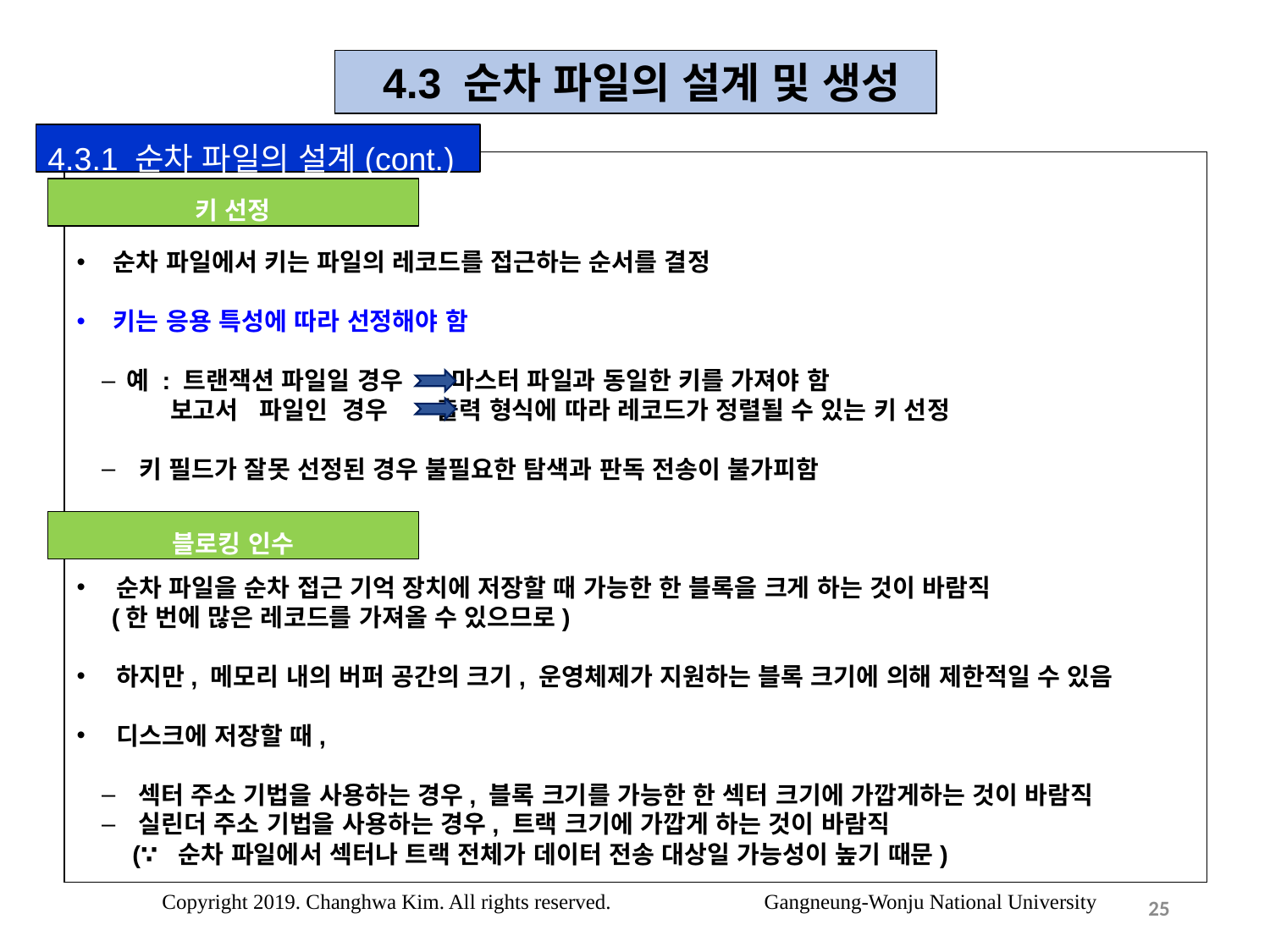

4.3 순차 파일의 설계 및 생성
4.3.1 순차 파일의 설계(cont.)

순차 파일에서 키는 파일의 레코드를 접근하는 순서를 결정

키는 응용 특성에 따라 선정해야 함

예 : 트랜잭션 파일일 경우       마스터 파일과 동일한 키를 가져야 함
         보고서   파일인  경우       출력 형식에 따라 레코드가 정렬될 수 있는 키 선정

 키 필드가 잘못 선정된 경우 불필요한 탐색과 판독 전송이 불가피함

순차 파일을 순차 접근 기억 장치에 저장할 때 가능한 한 블록을 크게 하는 것이 바람직
     (한 번에 많은 레코드를 가져올 수 있으므로)

하지만, 메모리 내의 버퍼 공간의 크기, 운영체제가 지원하는 블록 크기에 의해 제한적일 수 있음

디스크에 저장할 때,

섹터 주소 기법을 사용하는 경우, 블록 크기를 가능한 한 섹터 크기에 가깝게하는 것이 바람직
실린더 주소 기법을 사용하는 경우, 트랙 크기에 가깝게 하는 것이 바람직
        (∵ 순차 파일에서 섹터나 트랙 전체가 데이터 전송 대상일 가능성이 높기 때문)

키 선정

블로킹 인수
Copyright 2019. Changhwa Kim. All rights reserved.                             Gangneung-Wonju National University
25